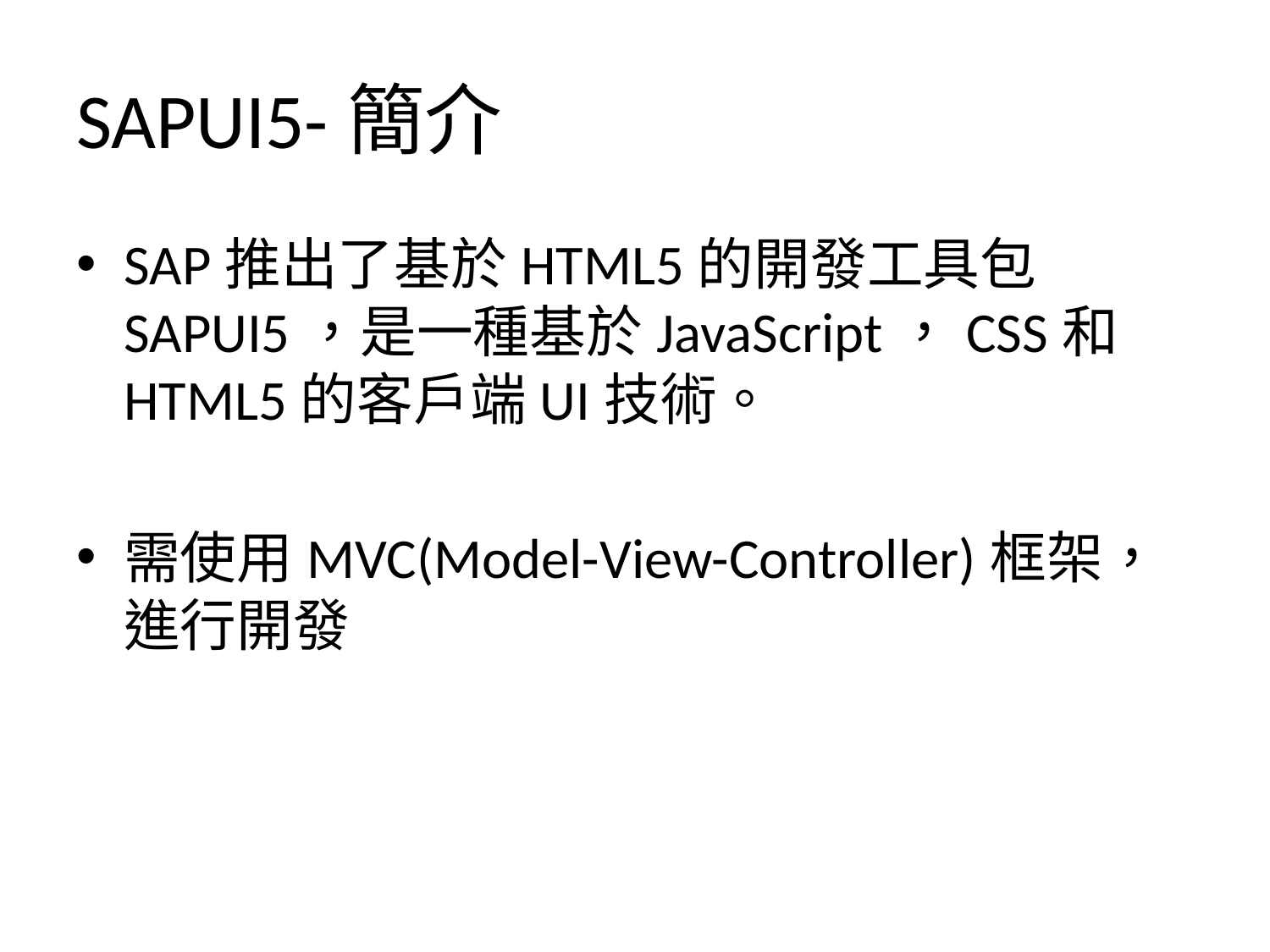

# SAPUI5-簡介
SAP推出了基於HTML5的開發工具包SAPUI5，是一種基於JavaScript，CSS和HTML5的客戶端UI技術。

需使用MVC(Model-View-Controller)框架，進行開發